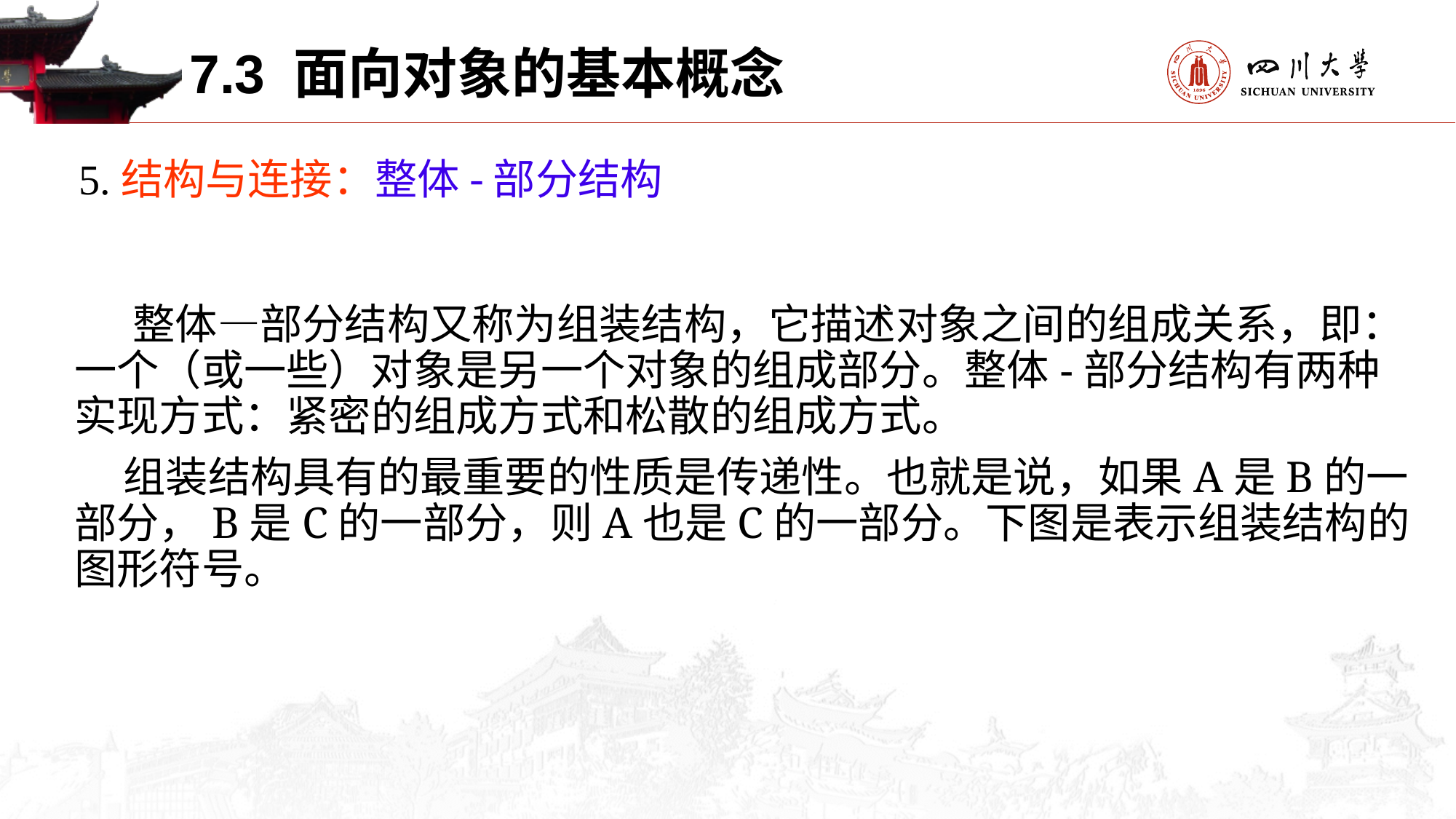

7.3 面向对象的基本概念

   5.结构与连接：整体-部分结构

        整体—部分结构又称为组装结构，它描述对象之间的组成关系，即：一个（或一些）对象是另一个对象的组成部分。整体-部分结构有两种实现方式：紧密的组成方式和松散的组成方式。
       组装结构具有的最重要的性质是传递性。也就是说，如果A是B的一部分，B是C的一部分，则A也是C的一部分。下图是表示组装结构的图形符号。